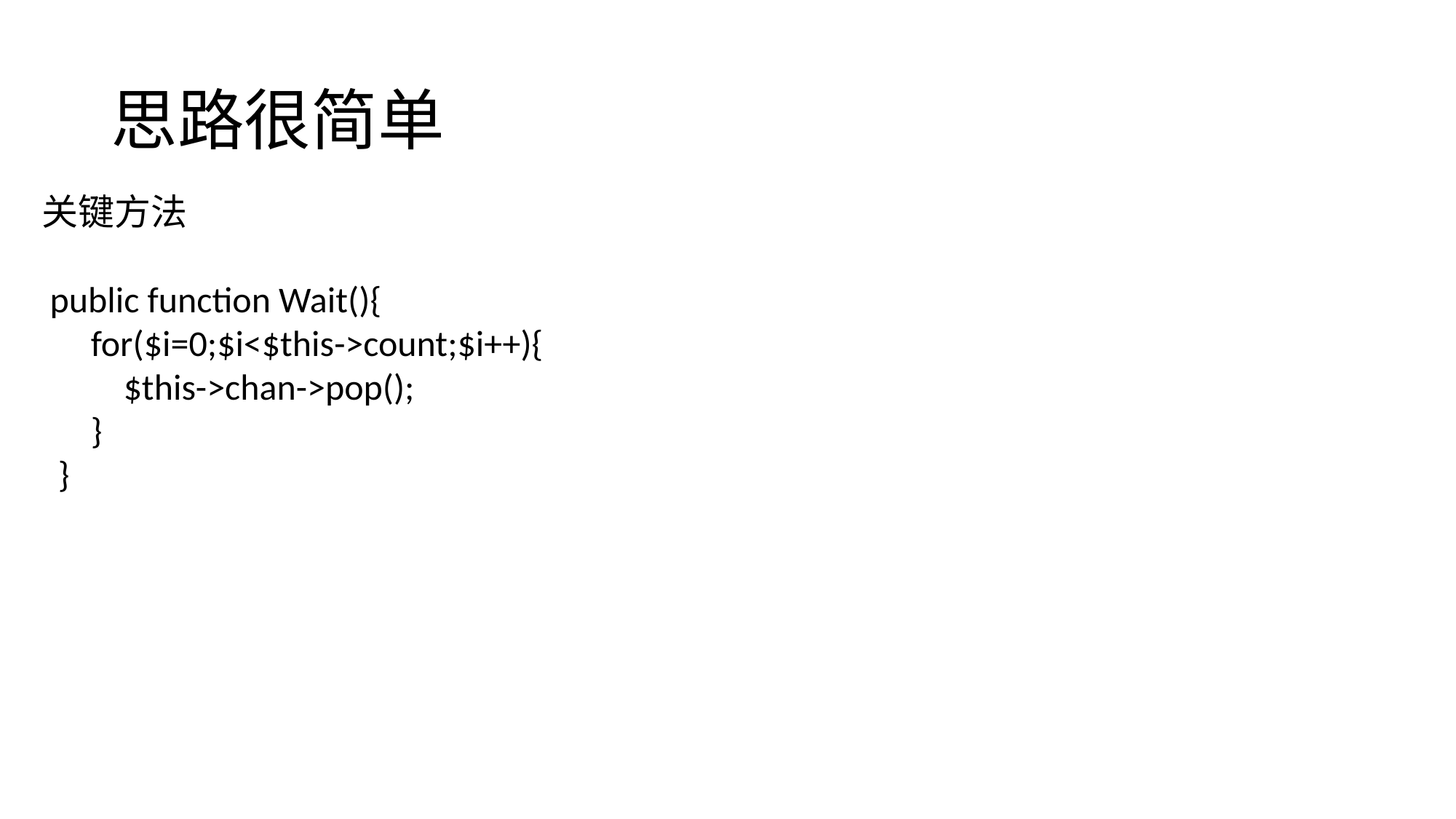

# 思路很简单
关键方法

 public function Wait(){
      for($i=0;$i<$this->count;$i++){
          $this->chan->pop();
      }
  }